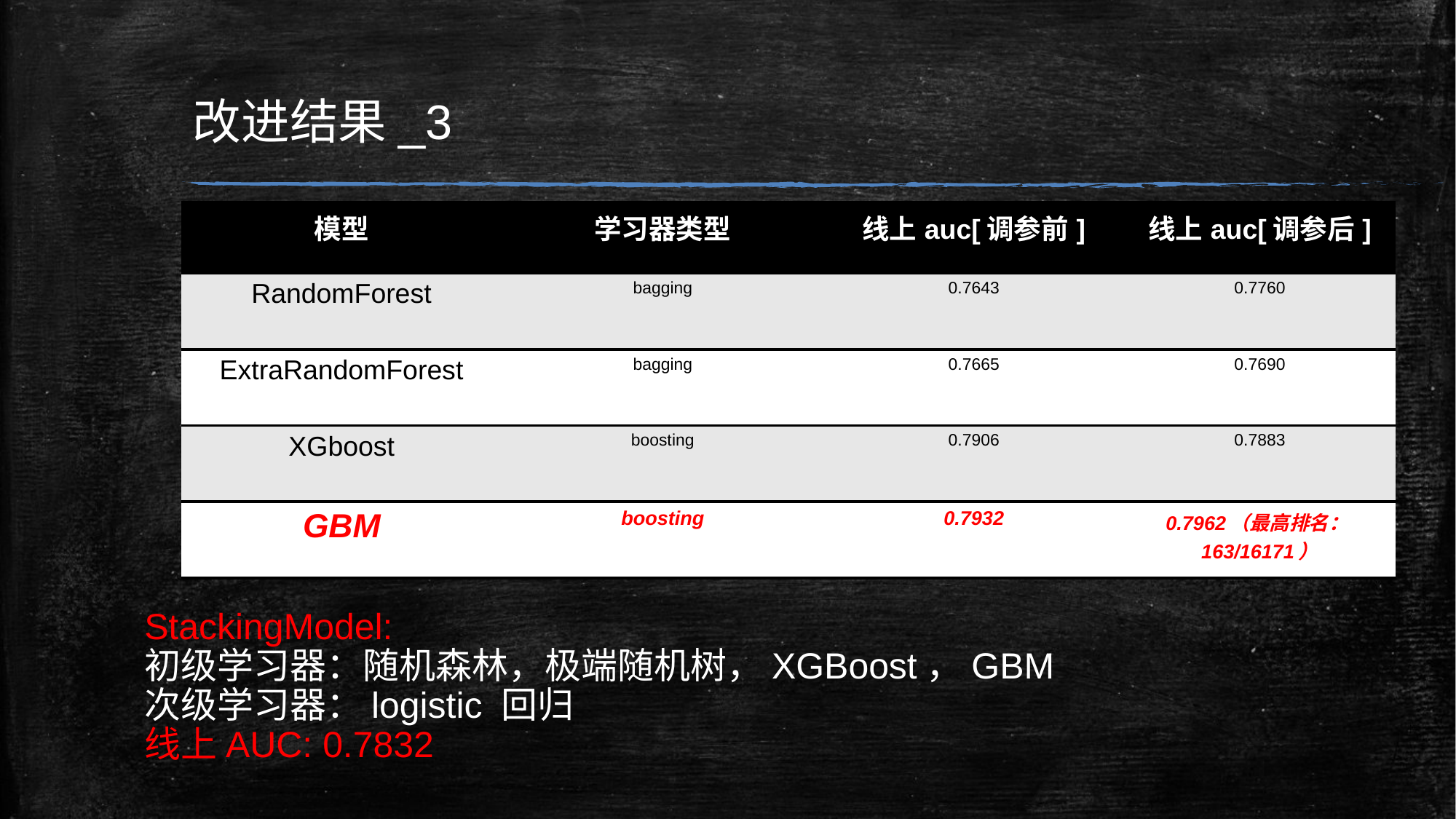

改进结果_3
| 模型 | 学习器类型 | 线上auc[调参前] | 线上auc[调参后] |
| --- | --- | --- | --- |
| RandomForest | bagging | 0.7643 | 0.7760 |
| ExtraRandomForest | bagging | 0.7665 | 0.7690 |
| XGboost | boosting | 0.7906 | 0.7883 |
| GBM | boosting | 0.7932 | 0.7962（最高排名：163/16171） |

StackingModel:
初级学习器：随机森林，极端随机树，XGBoost，GBM
次级学习器：logistic 回归
线上AUC: 0.7832